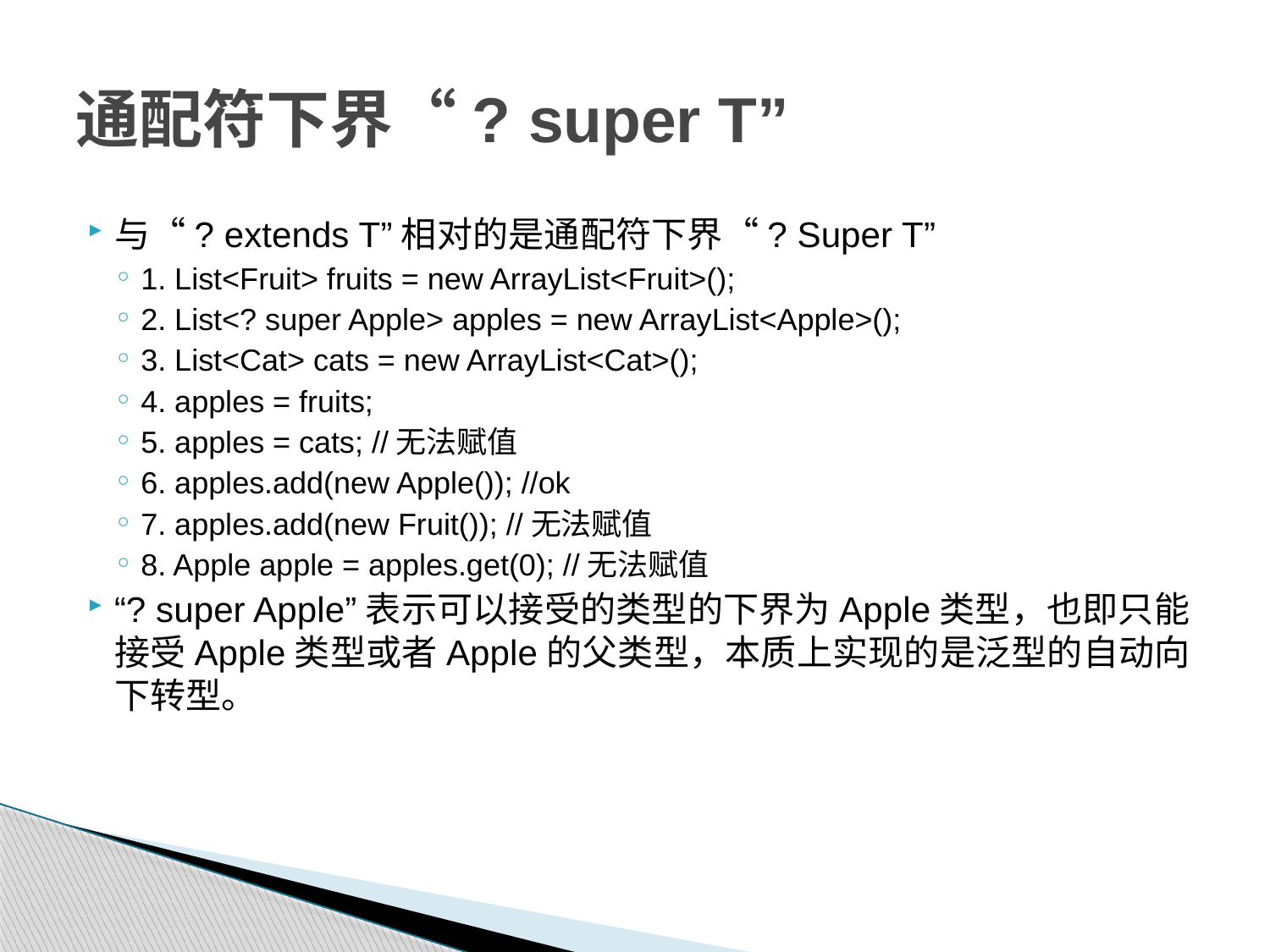

# 通配符下界“? super T”
与“? extends T”相对的是通配符下界“? Super T”
1. List<Fruit> fruits = new ArrayList<Fruit>();
2. List<? super Apple> apples = new ArrayList<Apple>();
3. List<Cat> cats = new ArrayList<Cat>();
4. apples = fruits;
5. apples = cats; //无法赋值
6. apples.add(new Apple()); //ok
7. apples.add(new Fruit()); //无法赋值
8. Apple apple = apples.get(0); //无法赋值
“? super Apple”表示可以接受的类型的下界为Apple类型，也即只能接受Apple类型或者Apple的父类型，本质上实现的是泛型的自动向下转型。